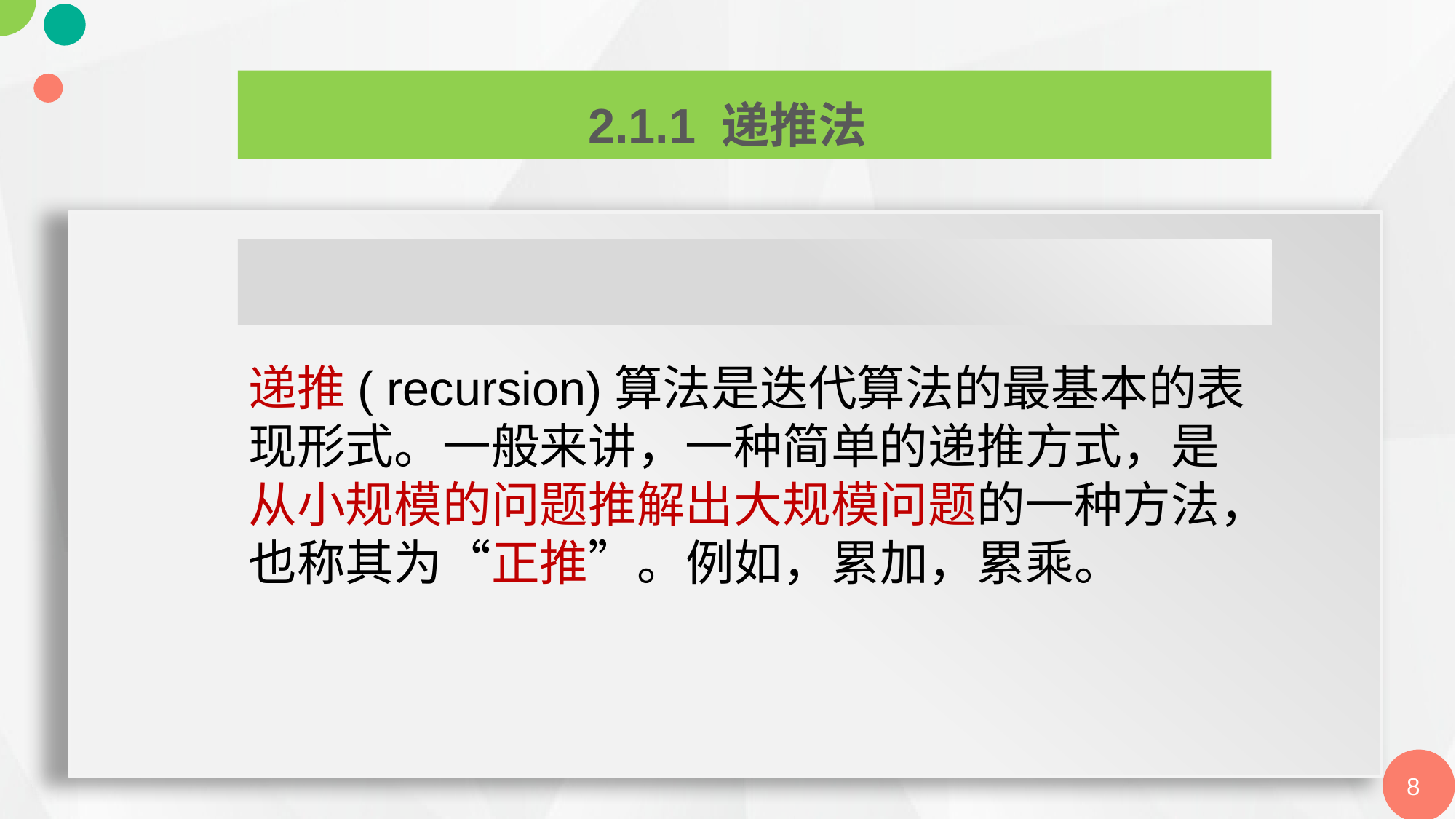

递推( recursion)算法是迭代算法的最基本的表现形式。一般来讲，一种简单的递推方式，是从小规模的问题推解出大规模问题的一种方法，也称其为“正推”。例如，累加，累乘。
2.1.1 递推法